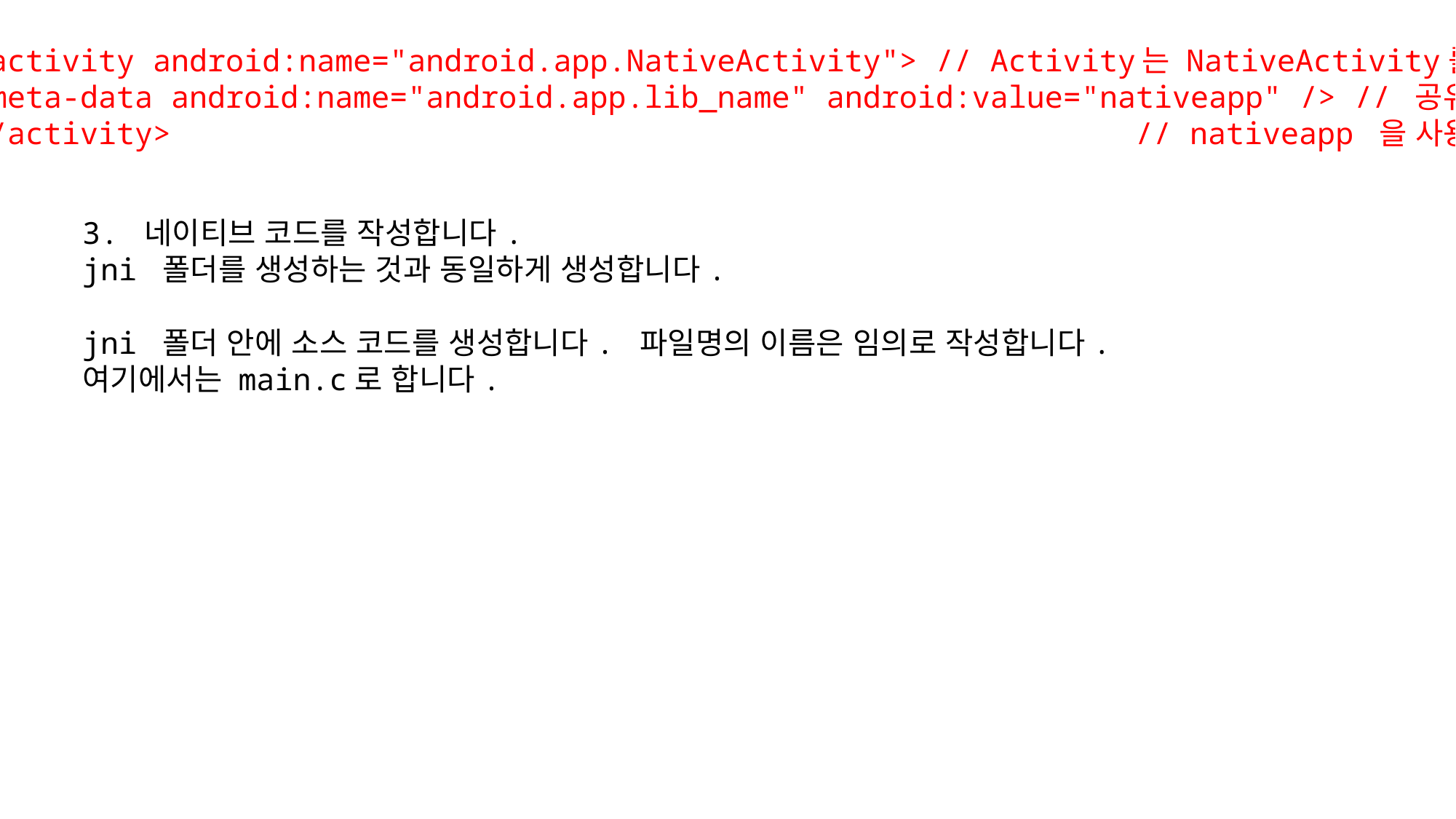

<activity android:name="android.app.NativeActivity"> // Activity는 NativeActivity를 사용하겠다
<meta-data android:name="android.app.lib_name" android:value="nativeapp" /> // 공유 라이브러리는
</activity>									    // nativeapp 을 사용
3. 네이티브 코드를 작성합니다.
jni 폴더를 생성하는 것과 동일하게 생성합니다.

jni 폴더 안에 소스 코드를 생성합니다. 파일명의 이름은 임의로 작성합니다.
여기에서는 main.c로 합니다.